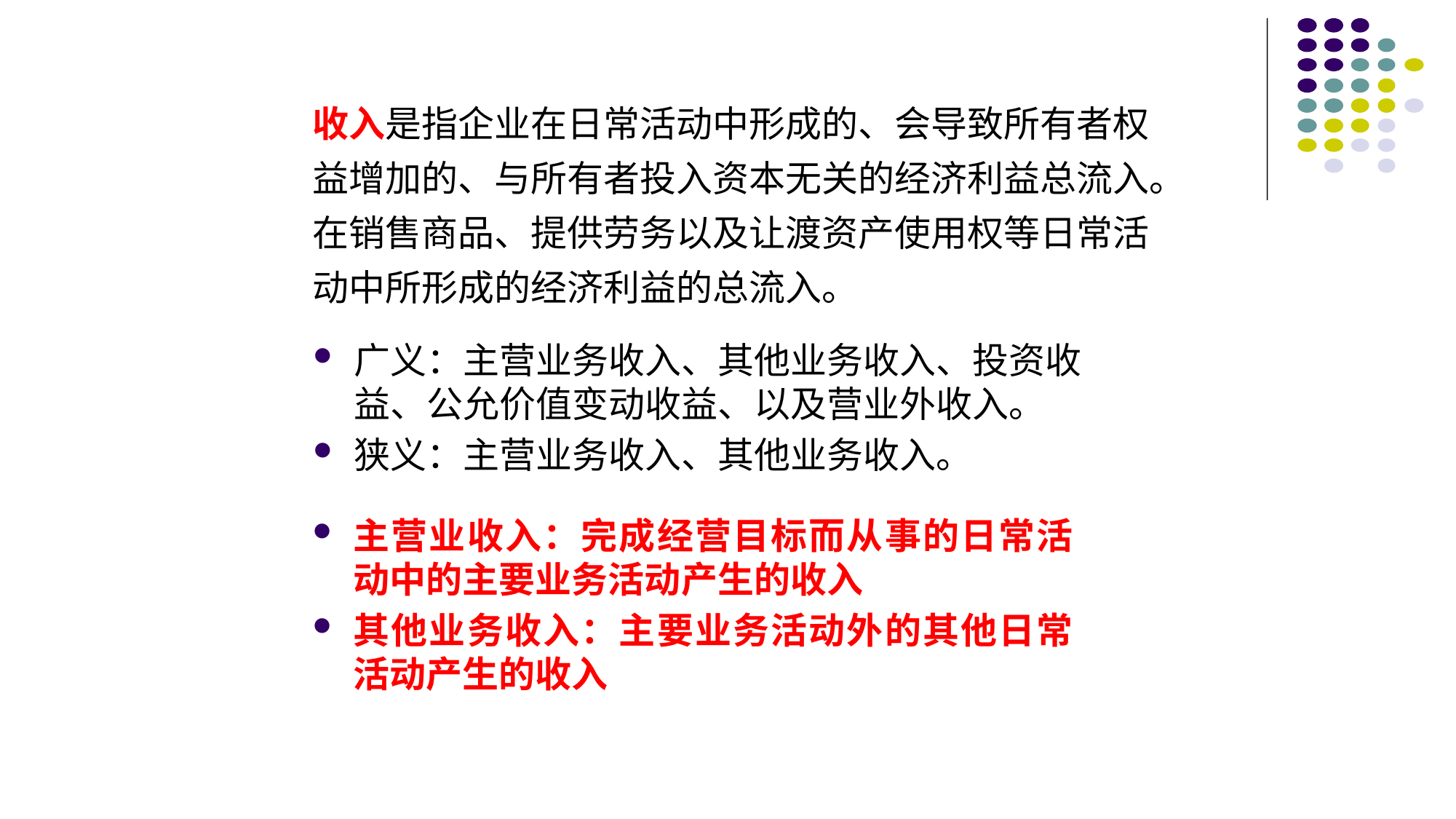

收入是指企业在日常活动中形成的、会导致所有者权益增加的、与所有者投入资本无关的经济利益总流入。在销售商品、提供劳务以及让渡资产使用权等日常活动中所形成的经济利益的总流入。

广义：主营业务收入、其他业务收入、投资收益、公允价值变动收益、以及营业外收入。
狭义：主营业务收入、其他业务收入。
主营业收入：完成经营目标而从事的日常活动中的主要业务活动产生的收入
其他业务收入：主要业务活动外的其他日常活动产生的收入